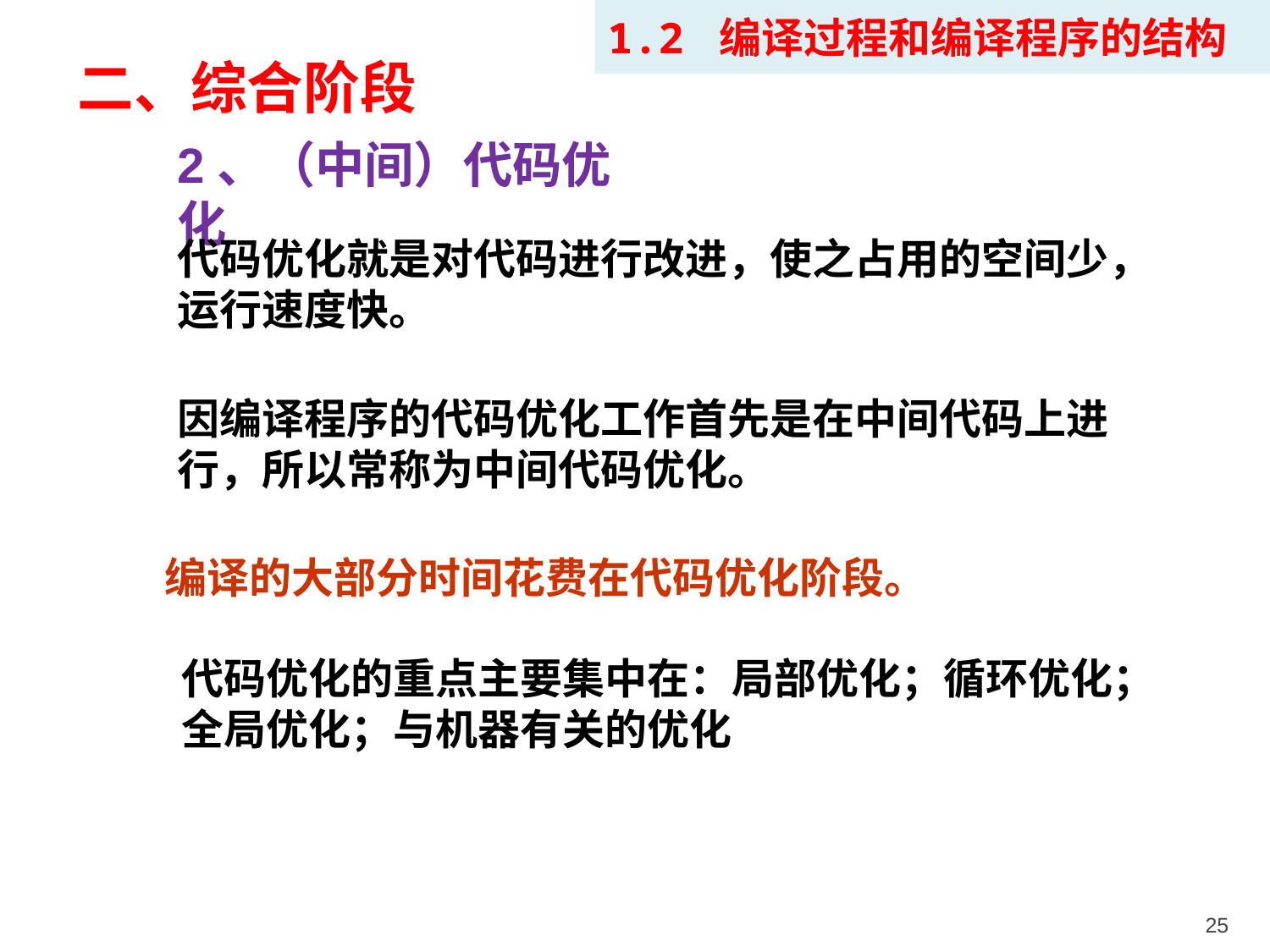

1.2 编译过程和编译程序的结构
二、综合阶段
2、（中间）代码优化
代码优化就是对代码进行改进，使之占用的空间少，运行速度快。
因编译程序的代码优化工作首先是在中间代码上进行，所以常称为中间代码优化。
编译的大部分时间花费在代码优化阶段。
代码优化的重点主要集中在：局部优化；循环优化；全局优化；与机器有关的优化
25